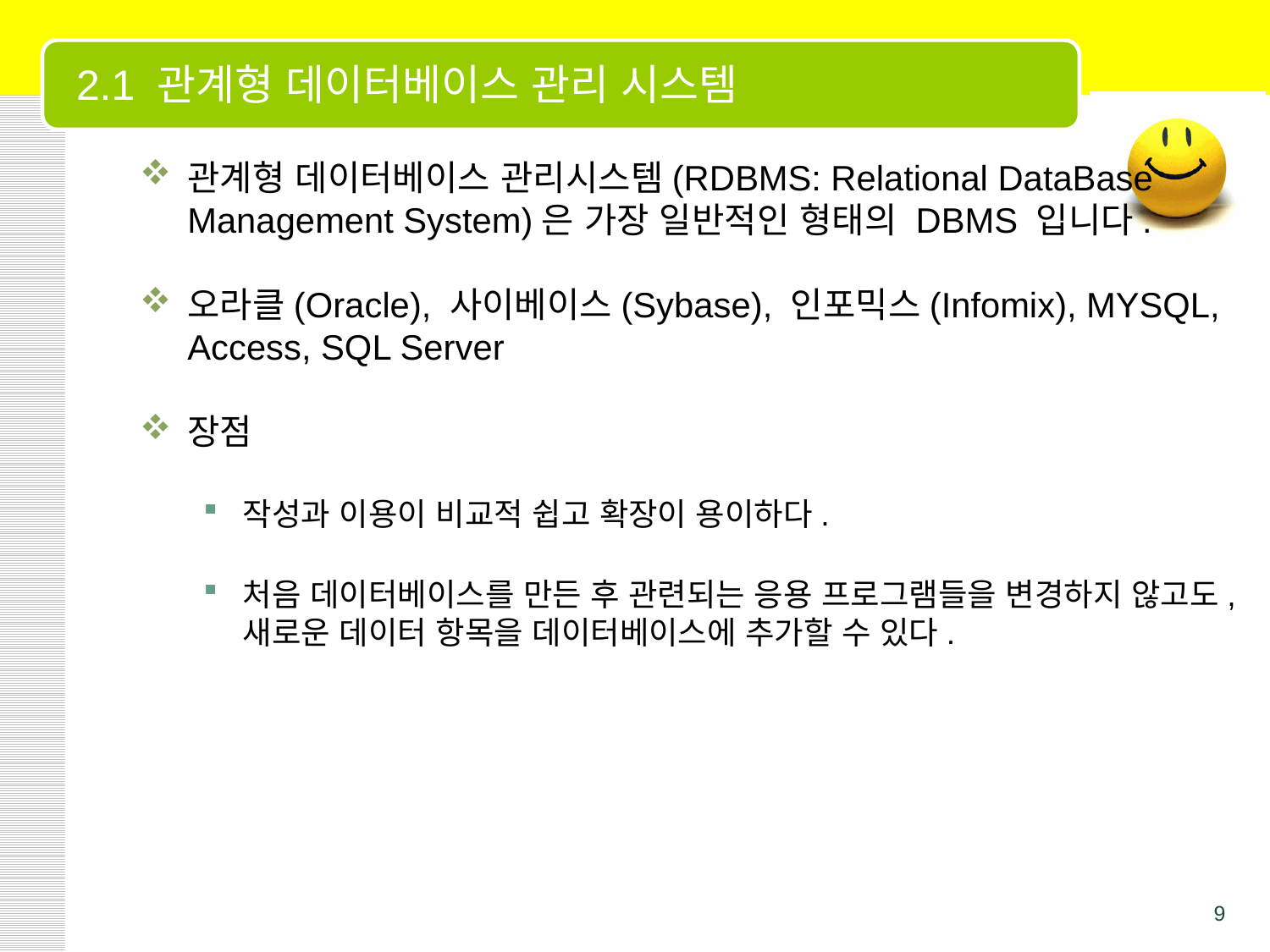

# 2.1 관계형 데이터베이스 관리 시스템
관계형 데이터베이스 관리시스템(RDBMS: Relational DataBase Management System)은 가장 일반적인 형태의 DBMS 입니다.
오라클(Oracle), 사이베이스(Sybase), 인포믹스(Infomix), MYSQL, Access, SQL Server
장점
작성과 이용이 비교적 쉽고 확장이 용이하다.
처음 데이터베이스를 만든 후 관련되는 응용 프로그램들을 변경하지 않고도, 새로운 데이터 항목을 데이터베이스에 추가할 수 있다.